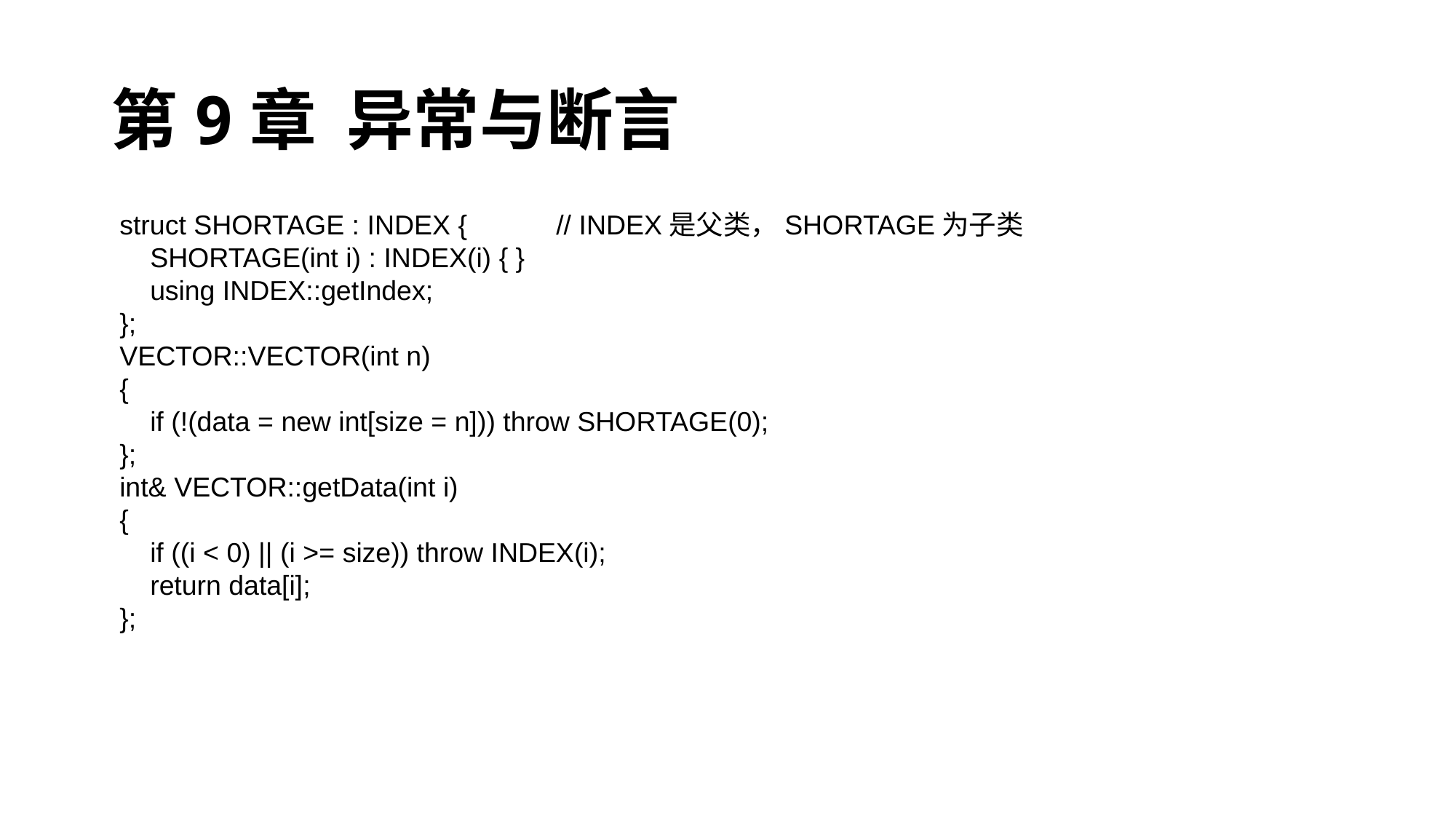

# 第9章  异常与断言
struct SHORTAGE : INDEX {	// INDEX是父类，SHORTAGE为子类
    SHORTAGE(int i) : INDEX(i) { }
    using INDEX::getIndex;
};
VECTOR::VECTOR(int n)
{
    if (!(data = new int[size = n])) throw SHORTAGE(0);
};
int& VECTOR::getData(int i)
{
    if ((i < 0) || (i >= size)) throw INDEX(i);
    return data[i];
};